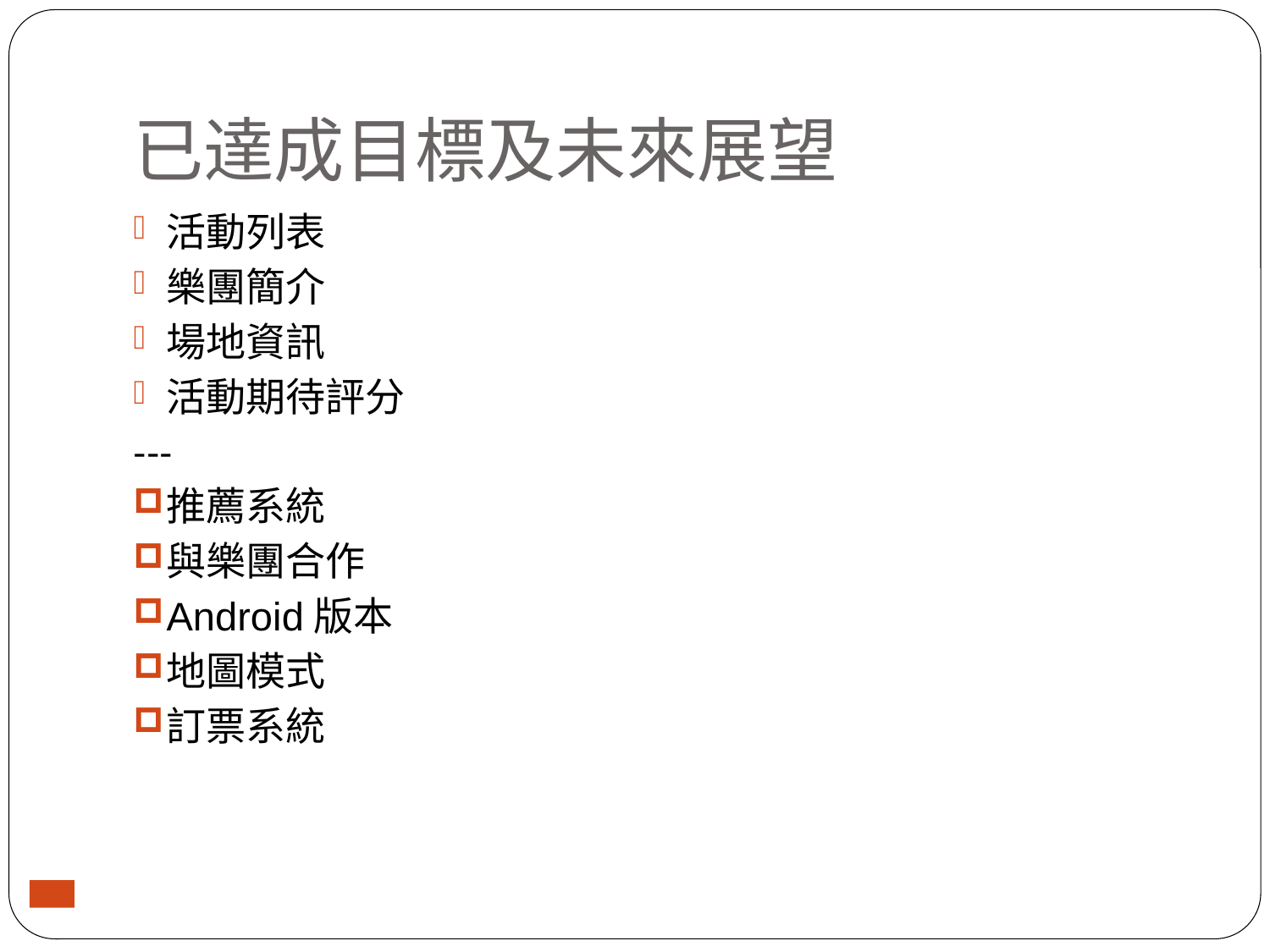

# 已達成目標及未來展望
活動列表
樂團簡介
場地資訊
活動期待評分
---
推薦系統
與樂團合作
Android版本
地圖模式
訂票系統
5